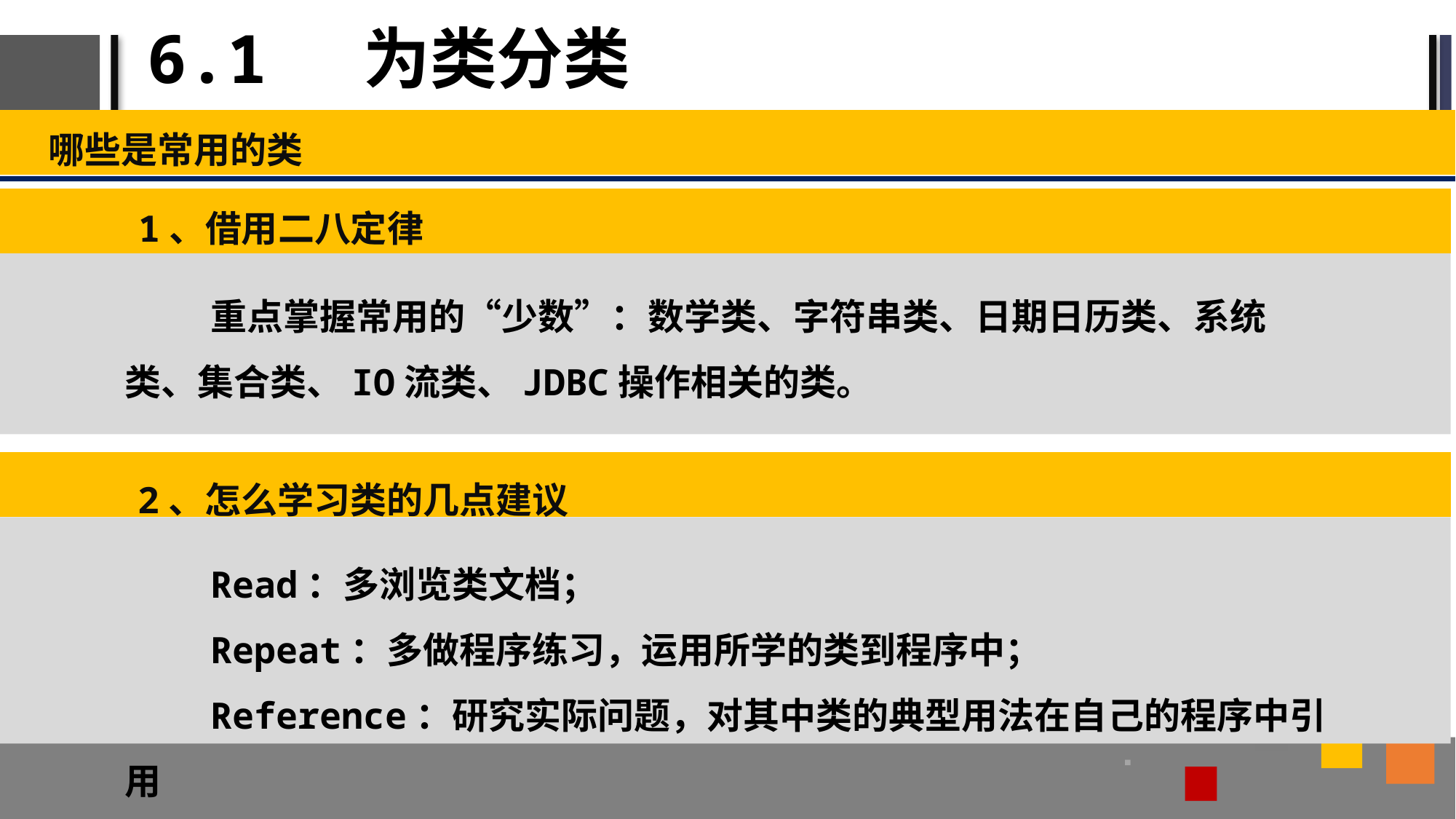

# 6.1  为类分类

哪些是常用的类

1、借用二八定律

重点掌握常用的“少数”：数学类、字符串类、日期日历类、系统类、集合类、IO流类、JDBC操作相关的类。

2、怎么学习类的几点建议

Read：多浏览类文档；
Repeat：多做程序练习，运用所学的类到程序中；
Reference：研究实际问题，对其中类的典型用法在自己的程序中引用